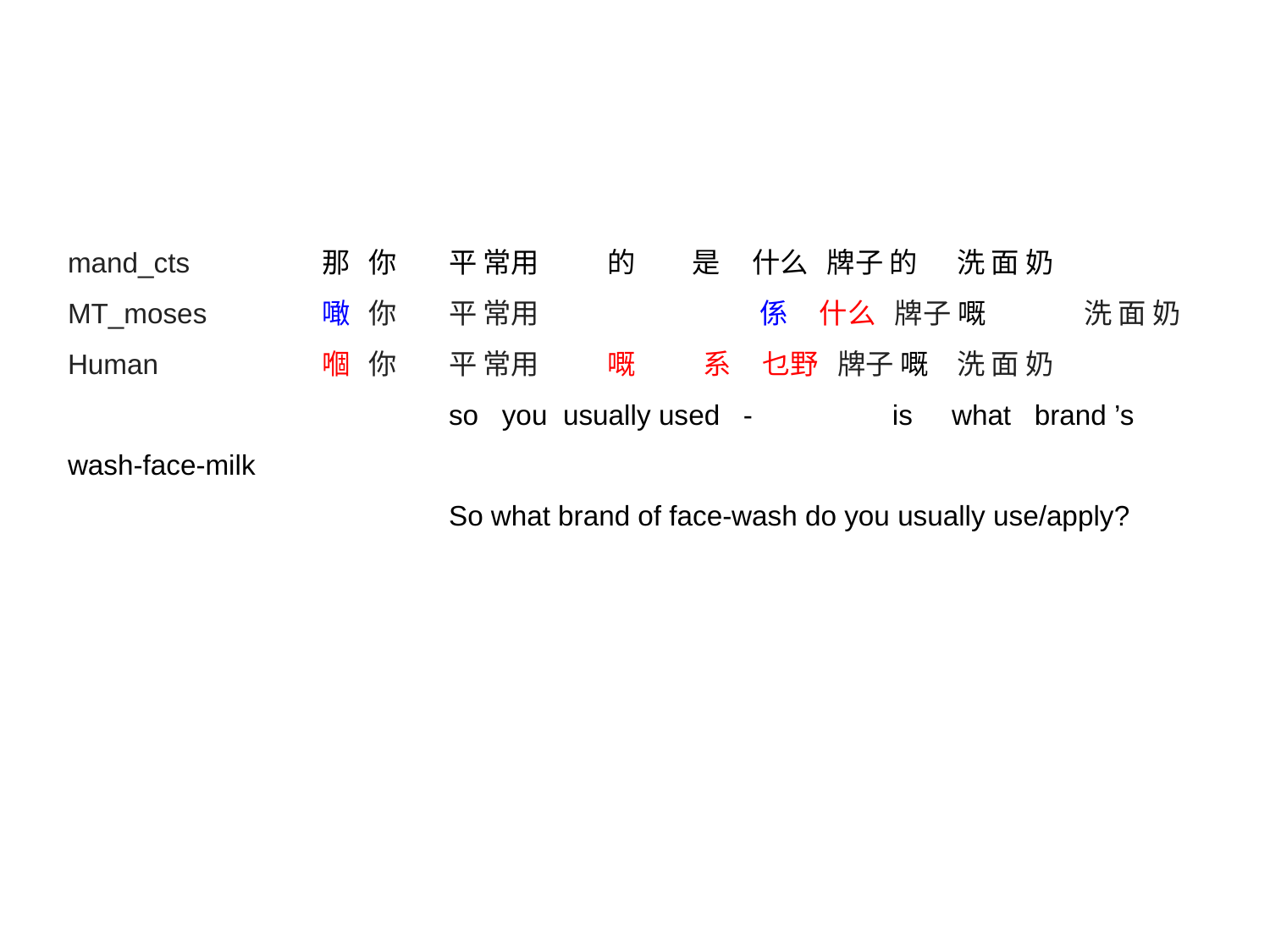

mand_cts 	那   你 	平 常用 	     的         是     什么   牌子 的  	洗 面 奶
MT_moses	噉   你 	平 常用      	         係     什么   牌子 嘅 	洗 面 奶
Human		嗰   你 	平 常用 	     嘅 	系     乜野   牌子 嘅 	洗 面 奶
			so   you  usually used   - 	        is     what   brand ’s 	wash-face-milk
			So what brand of face-wash do you usually use/apply?